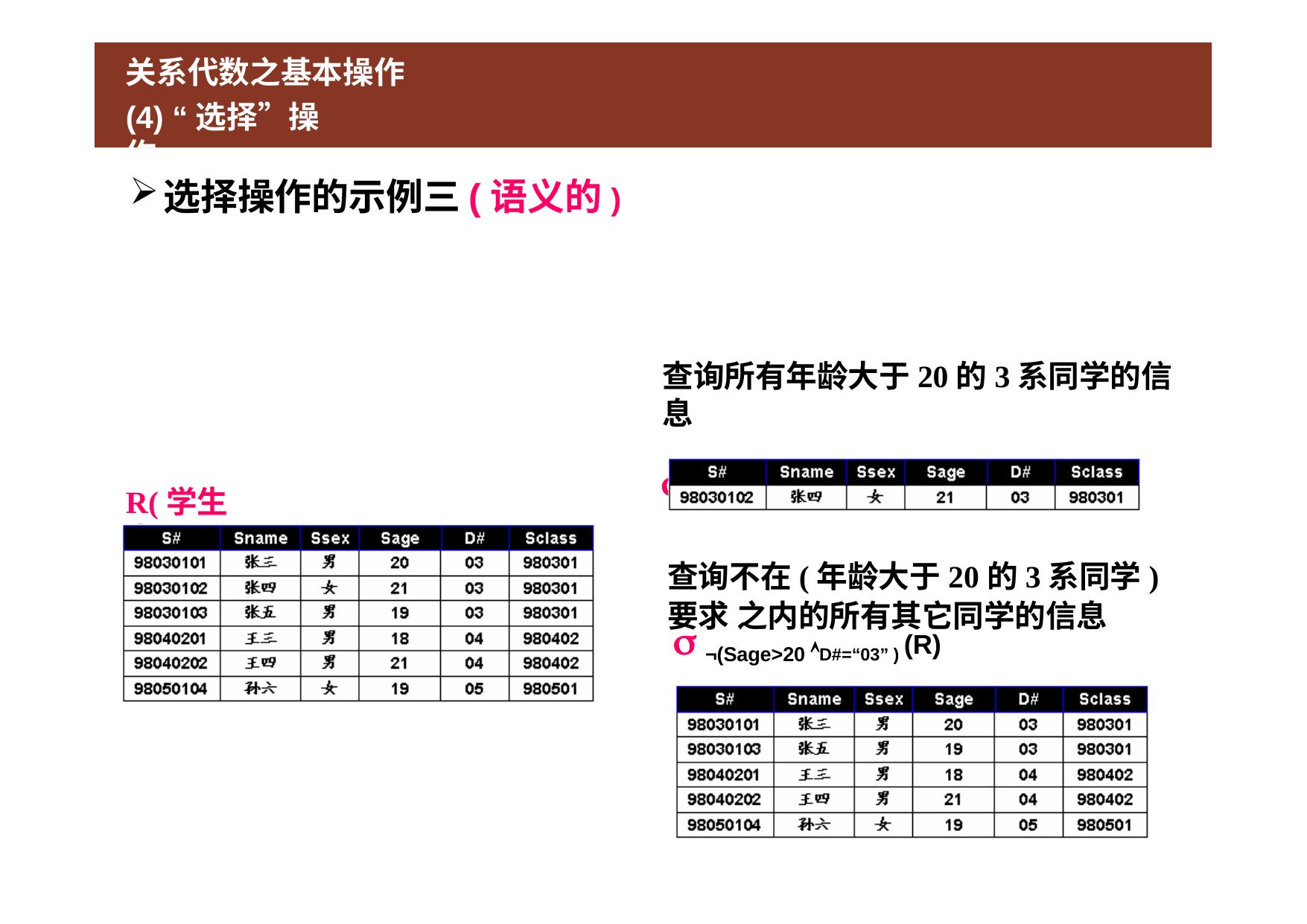

# 关系代数之基本操作
(4) “选择”操作
选择操作的示例三(语义的)
查询所有年龄大于20的3系同学的信息
σ Sage>20 ∧D#=“03” (R)

R(学生表)

查询不在(年龄大于20的3系同学)要求 之内的所有其它同学的信息
σ ¬(Sage>20 ∧D#=“03” ) (R)